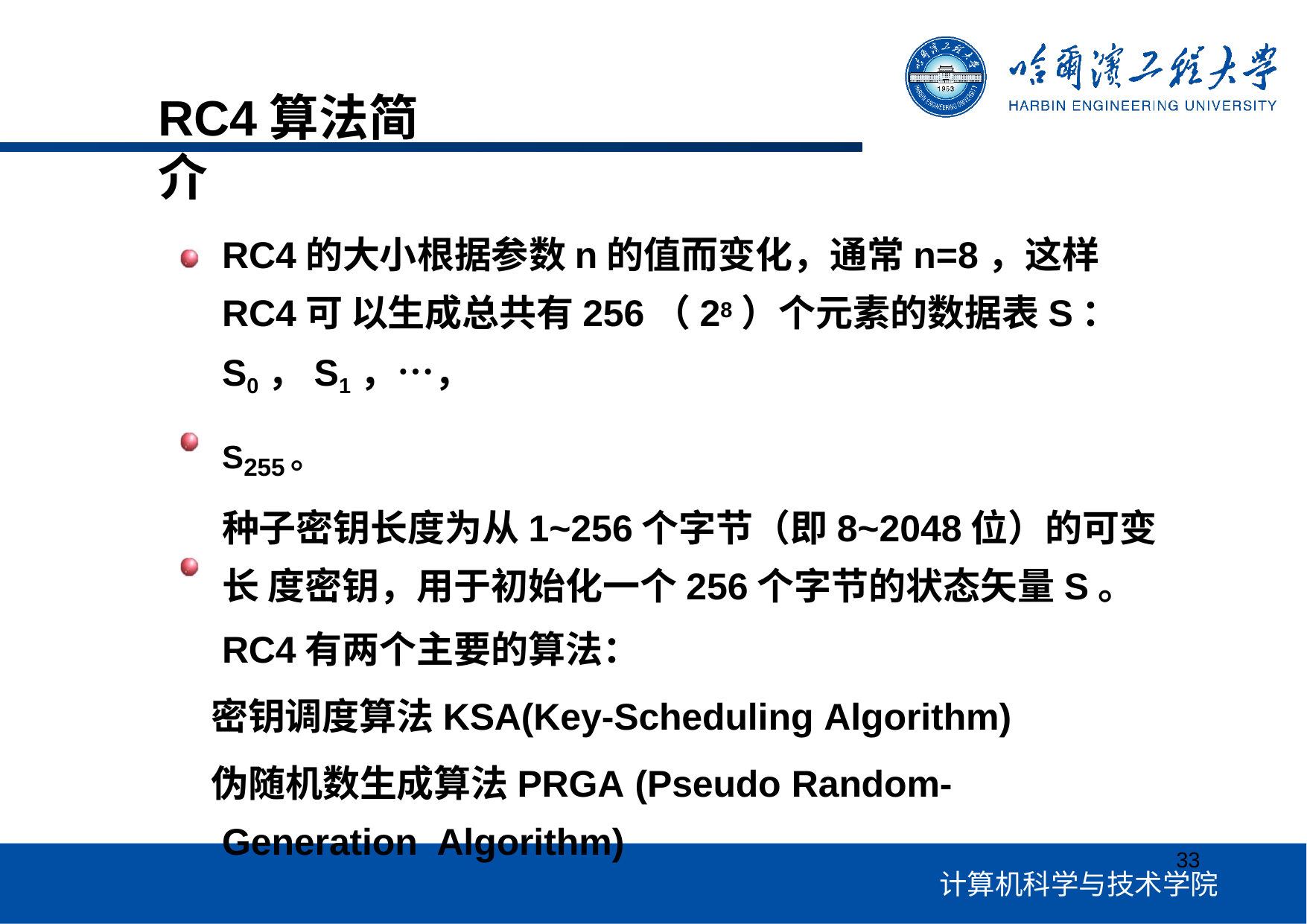

# RC4算法简介
RC4的大小根据参数n的值而变化，通常n=8，这样RC4可 以生成总共有256（28）个元素的数据表S：S0，S1，…，
S255。
种子密钥长度为从1~256个字节（即8~2048位）的可变长 度密钥，用于初始化一个256个字节的状态矢量S。
RC4有两个主要的算法：
密钥调度算法KSA(Key-Scheduling Algorithm)
伪随机数生成算法PRGA (Pseudo Random-Generation  Algorithm)

33